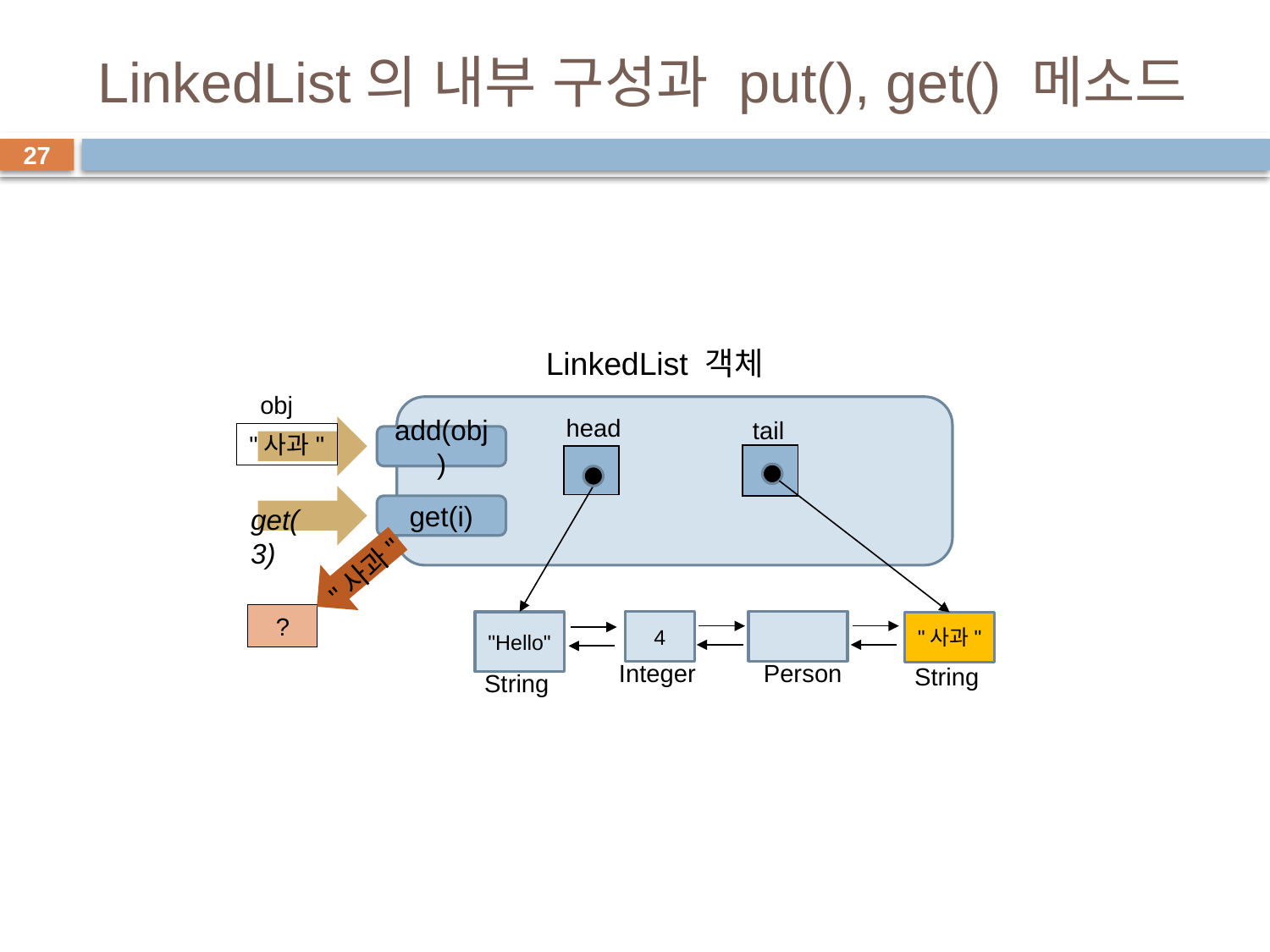

# LinkedList의 내부 구성과 put(), get() 메소드
27
LinkedList 객체
obj

head
tail

"사과"
add(obj)
|  |
| --- |
|  |
| --- |

get(3)
get(i)

"사과"
?
"Hello"
4

"사과"
Integer
Person
String
String